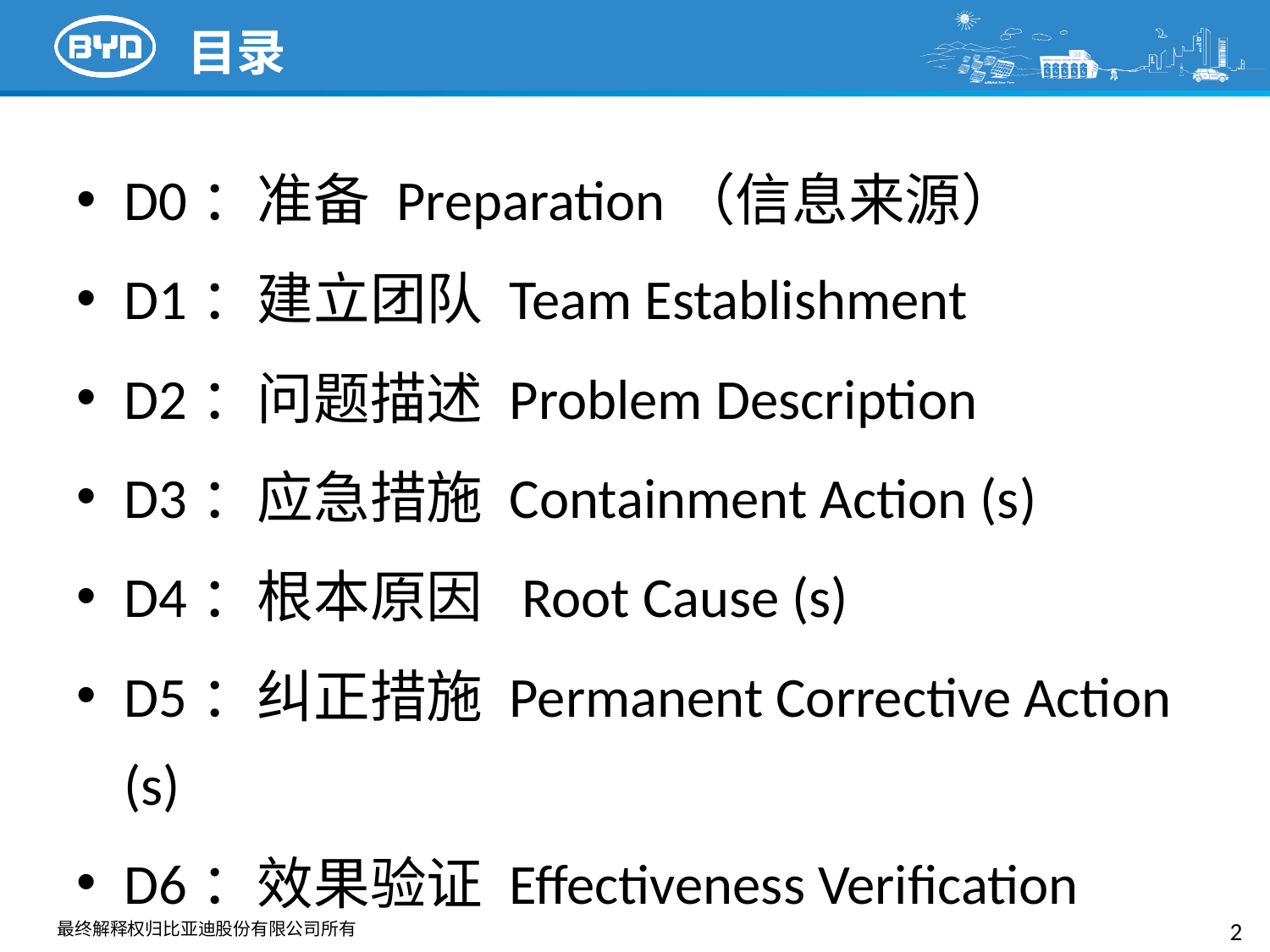

# 目录
D0：准备 Preparation（信息来源）
D1：建立团队 Team Establishment
D2：问题描述 Problem Description
D3：应急措施 Containment Action (s)
D4：根本原因  Root Cause (s)
D5：纠正措施 Permanent Corrective Action (s)
D6：效果验证 Effectiveness Verification
D7：预防行动 Actions to Prevent Recurrence
D8：关闭、总结及经验 Closure - Conclusion - Learning
2